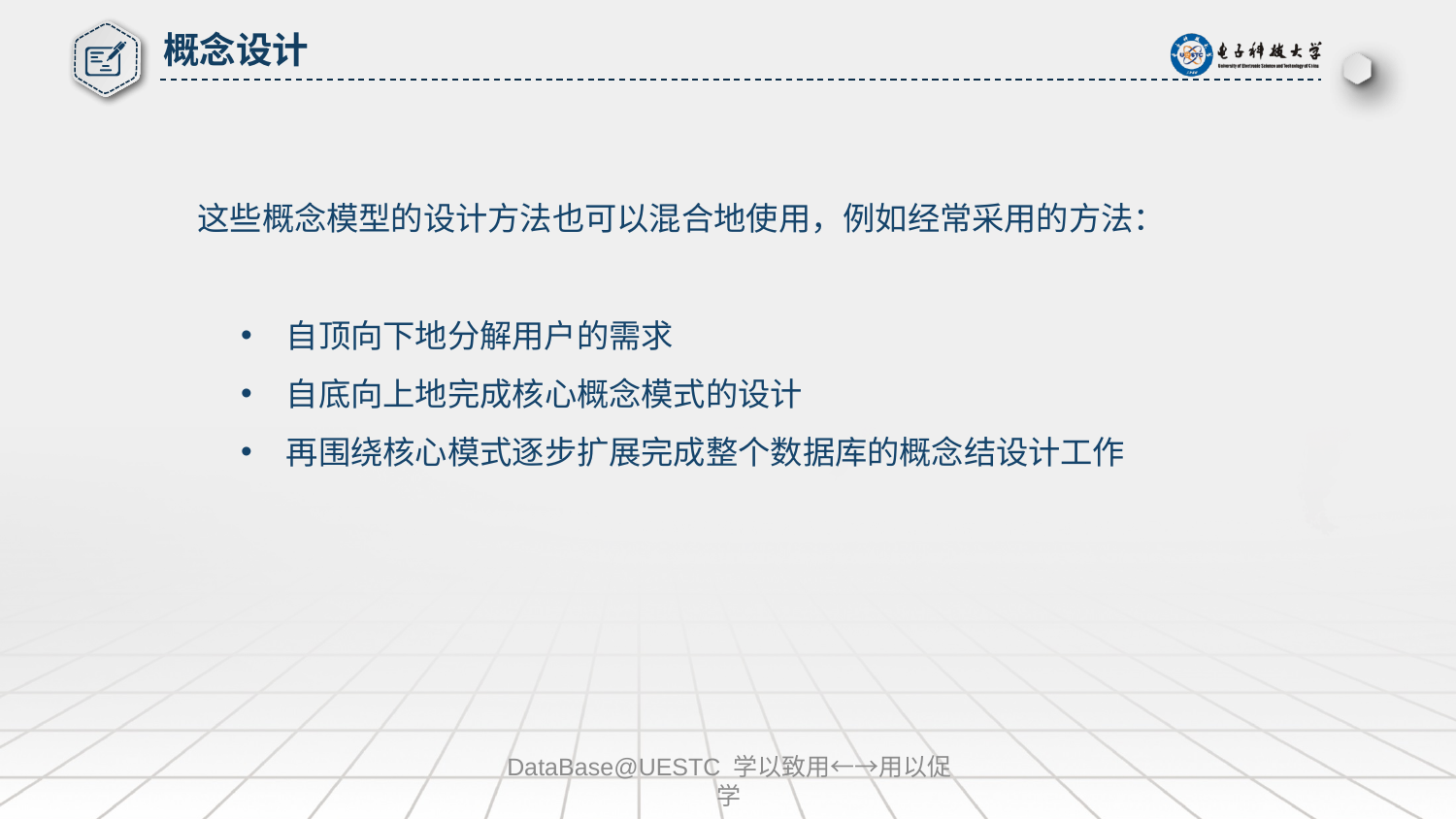

概念设计
这些概念模型的设计方法也可以混合地使用，例如经常采用的方法：
自顶向下地分解用户的需求
自底向上地完成核心概念模式的设计
再围绕核心模式逐步扩展完成整个数据库的概念结设计工作
DataBase@UESTC 学以致用←→用以促学
29